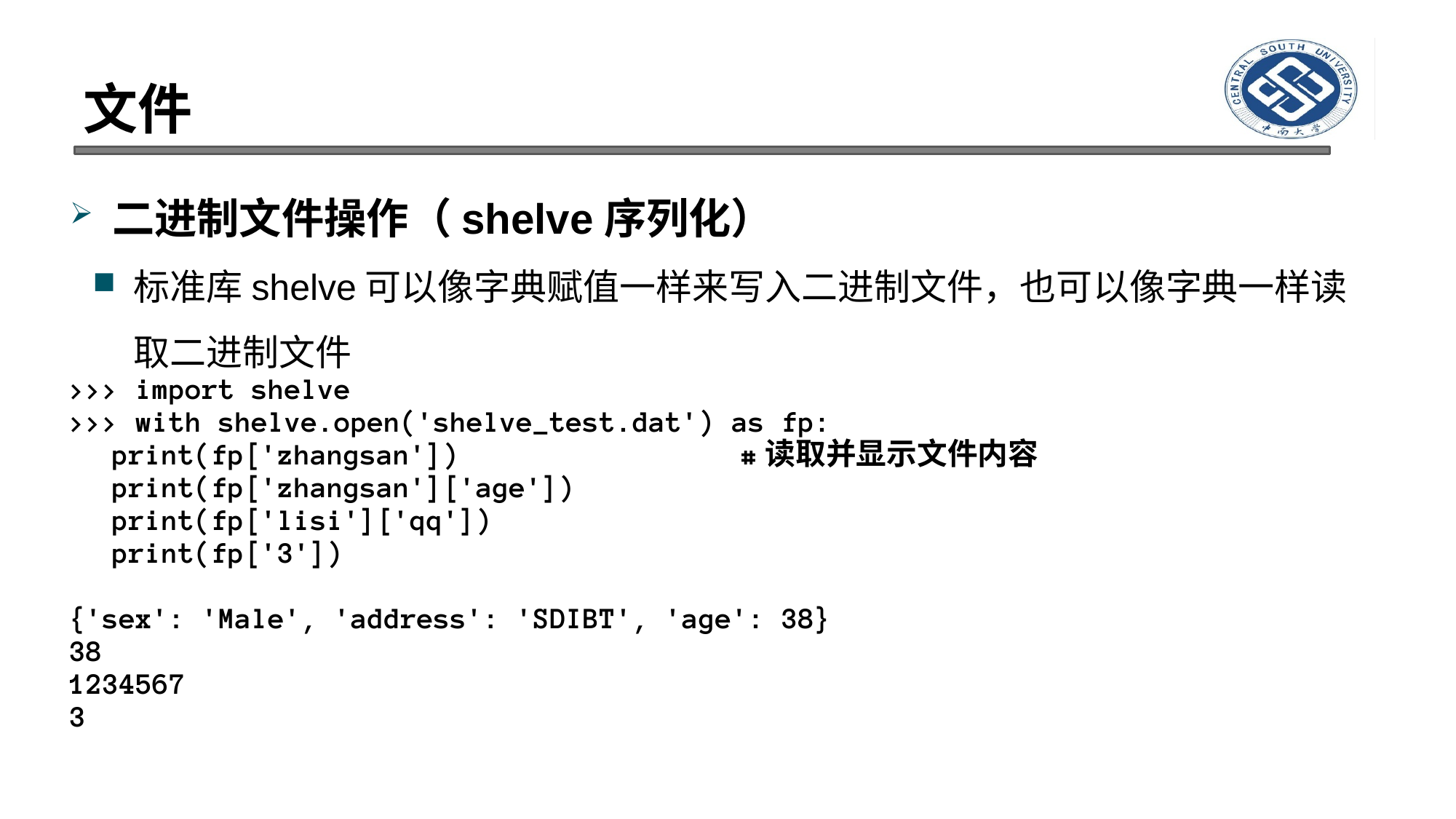

# 文件
二进制文件操作（shelve序列化）
标准库shelve可以像字典赋值一样来写入二进制文件，也可以像字典一样读取二进制文件
>>> import shelve
>>> with shelve.open('shelve_test.dat') as fp:
	print(fp['zhangsan'])                 #读取并显示文件内容
	print(fp['zhangsan']['age'])
	print(fp['lisi']['qq'])
	print(fp['3'])

{'sex': 'Male', 'address': 'SDIBT', 'age': 38}
38
1234567
3